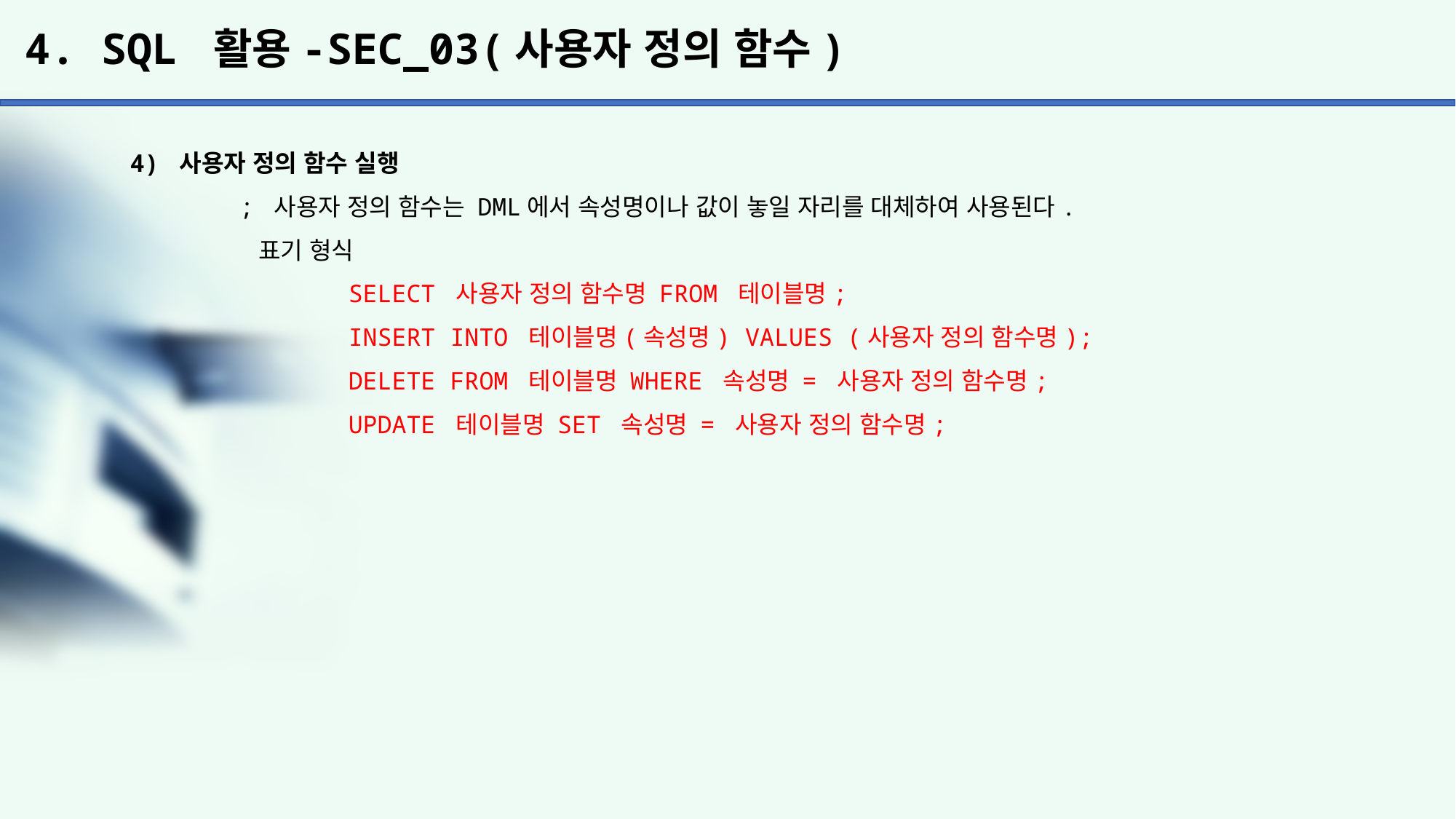

# 4. SQL 활용-SEC_03(사용자 정의 함수)
4) 사용자 정의 함수 실행
	; 사용자 정의 함수는 DML에서 속성명이나 값이 놓일 자리를 대체하여 사용된다.
	  표기 형식
		SELECT 사용자 정의 함수명 FROM 테이블명;
		INSERT INTO 테이블명(속성명) VALUES (사용자 정의 함수명);
		DELETE FROM 테이블명 WHERE 속성명 = 사용자 정의 함수명;
		UPDATE 테이블명 SET 속성명 = 사용자 정의 함수명;